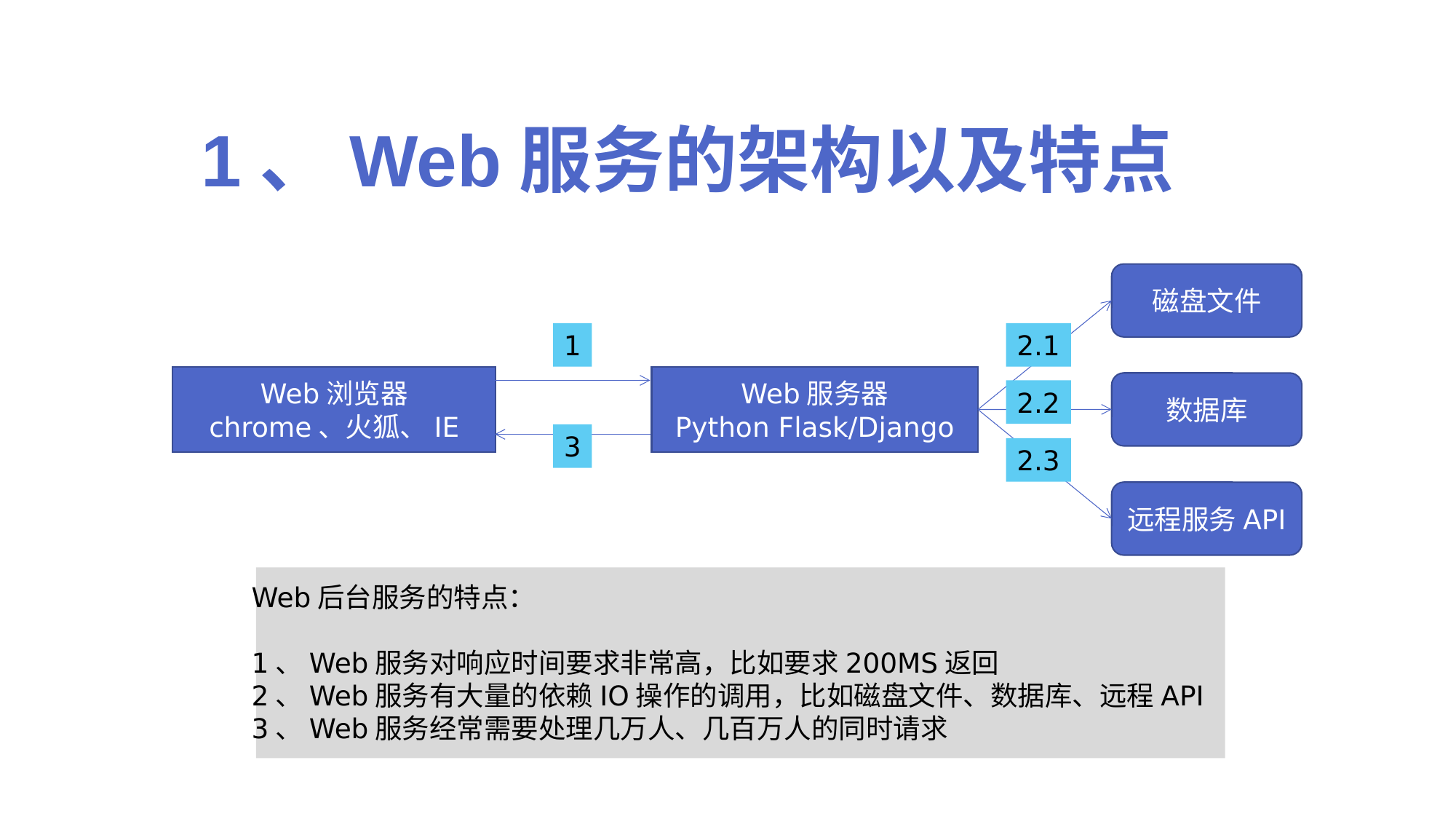

1、Web服务的架构以及特点
磁盘文件
1
2.1
Web浏览器
chrome、火狐、IE
Web服务器
Python Flask/Django
数据库
2.2
3
2.3
远程服务API

Web后台服务的特点：

1、Web服务对响应时间要求非常高，比如要求200MS返回
2、Web服务有大量的依赖IO操作的调用，比如磁盘文件、数据库、远程API
3、Web服务经常需要处理几万人、几百万人的同时请求